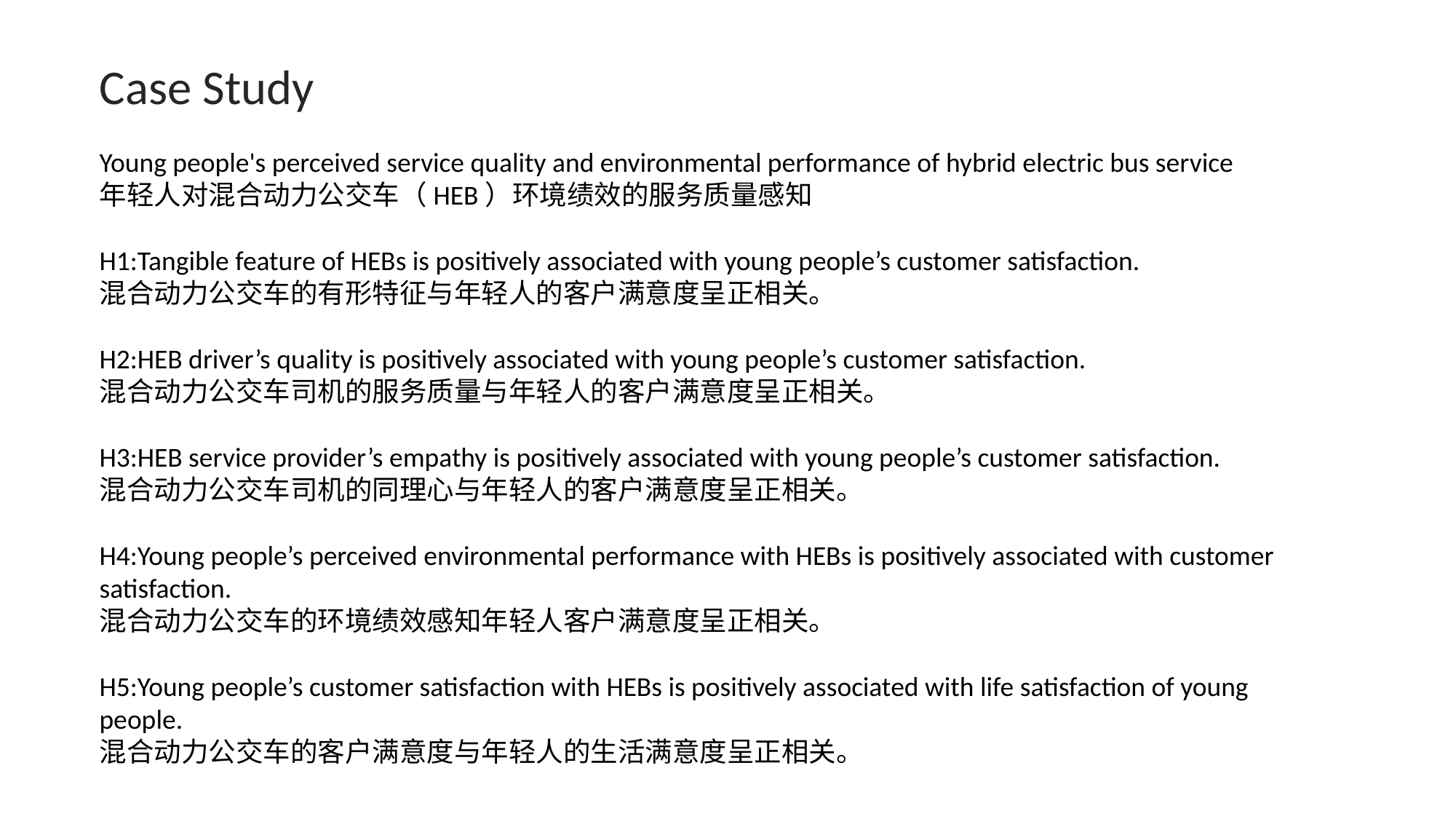

# Case Study
Young people's perceived service quality and environmental performance of hybrid electric bus service
年轻人对混合动力公交车（HEB）环境绩效的服务质量感知

H1:Tangible feature of HEBs is positively associated with young people’s customer satisfaction.
混合动力公交车的有形特征与年轻人的客户满意度呈正相关。

H2:HEB driver’s quality is positively associated with young people’s customer satisfaction.
混合动力公交车司机的服务质量与年轻人的客户满意度呈正相关。

H3:HEB service provider’s empathy is positively associated with young people’s customer satisfaction.
混合动力公交车司机的同理心与年轻人的客户满意度呈正相关。

H4:Young people’s perceived environmental performance with HEBs is positively associated with customer satisfaction.
混合动力公交车的环境绩效感知年轻人客户满意度呈正相关。

H5:Young people’s customer satisfaction with HEBs is positively associated with life satisfaction of young people.
混合动力公交车的客户满意度与年轻人的生活满意度呈正相关。